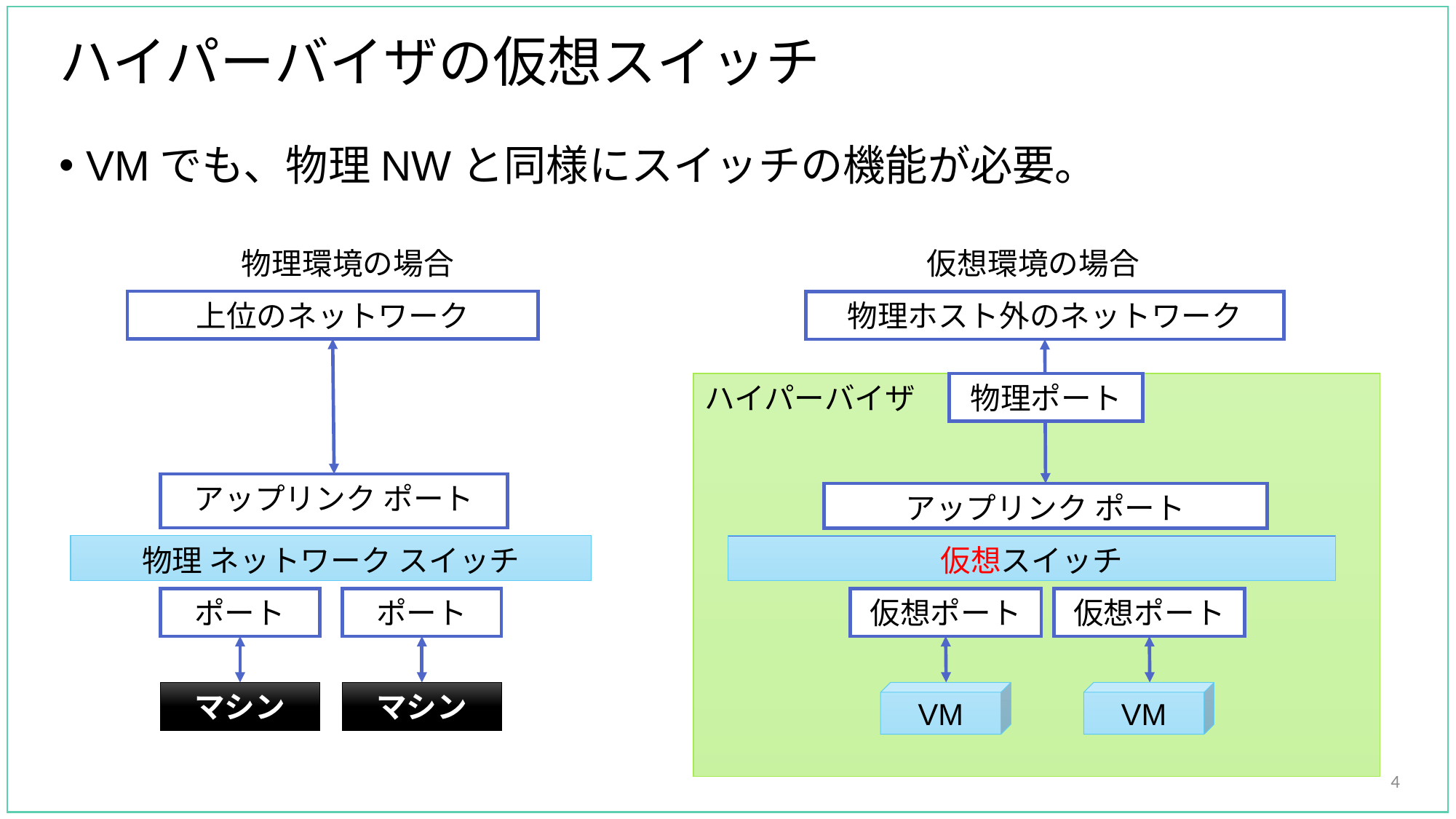

# ハイパーバイザの仮想スイッチ
VMでも、物理NWと同様にスイッチの機能が必要。
物理環境の場合
仮想環境の場合
上位のネットワーク
物理ホスト外のネットワーク
物理ポート
ハイパーバイザ
アップリンク ポート
アップリンク ポート
物理 ネットワーク スイッチ
仮想スイッチ
ポート
ポート
仮想ポート
仮想ポート
マシン
マシン
VM
VM
4